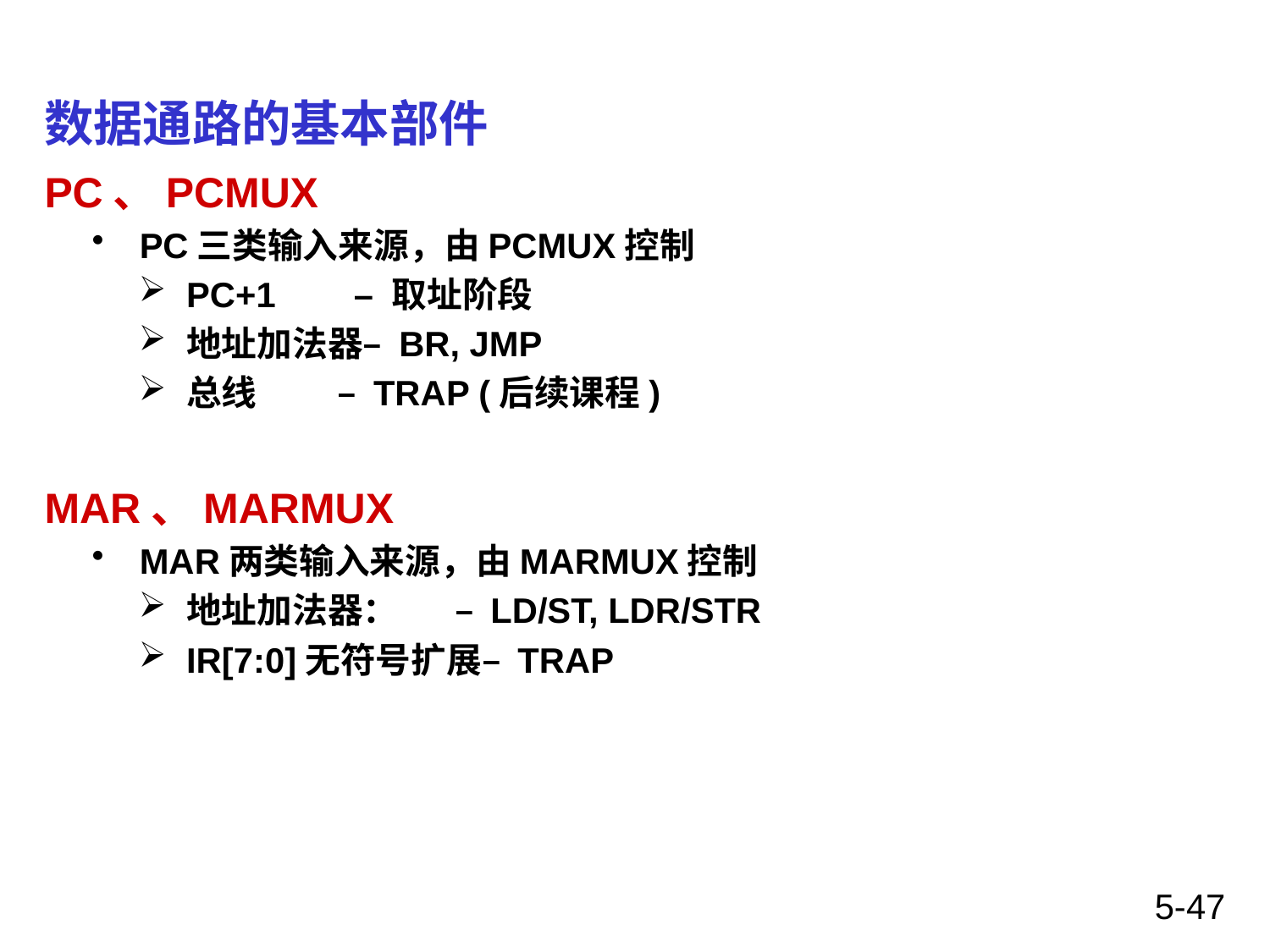

# 数据通路的基本部件
PC、PCMUX
PC三类输入来源，由PCMUX控制
PC+1        – 取址阶段
地址加法器– BR, JMP
总线          – TRAP (后续课程)

MAR、MARMUX
MAR两类输入来源，由MARMUX控制
地址加法器：       – LD/ST, LDR/STR
IR[7:0]无符号扩展– TRAP

5-47